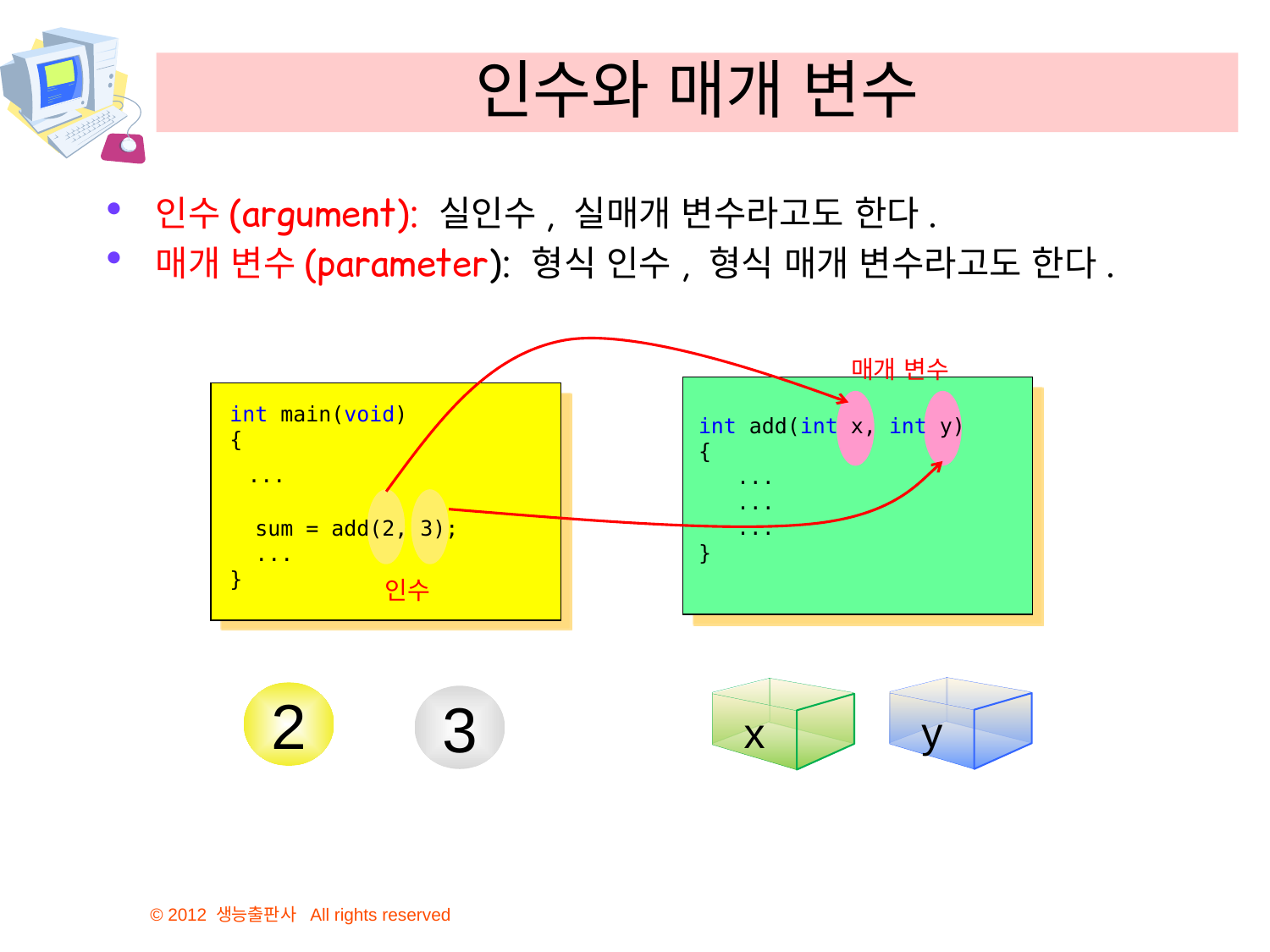

# 인수와 매개 변수
인수(argument): 실인수, 실매개 변수라고도 한다.
매개 변수(parameter): 형식 인수, 형식 매개 변수라고도 한다.

매개 변수
int main(void)
{
  ...

  sum = add(2, 3);
  ...
}

int add(int x, int y)
{
   ...
   ...
   ...
}

인수

2
3
y

x